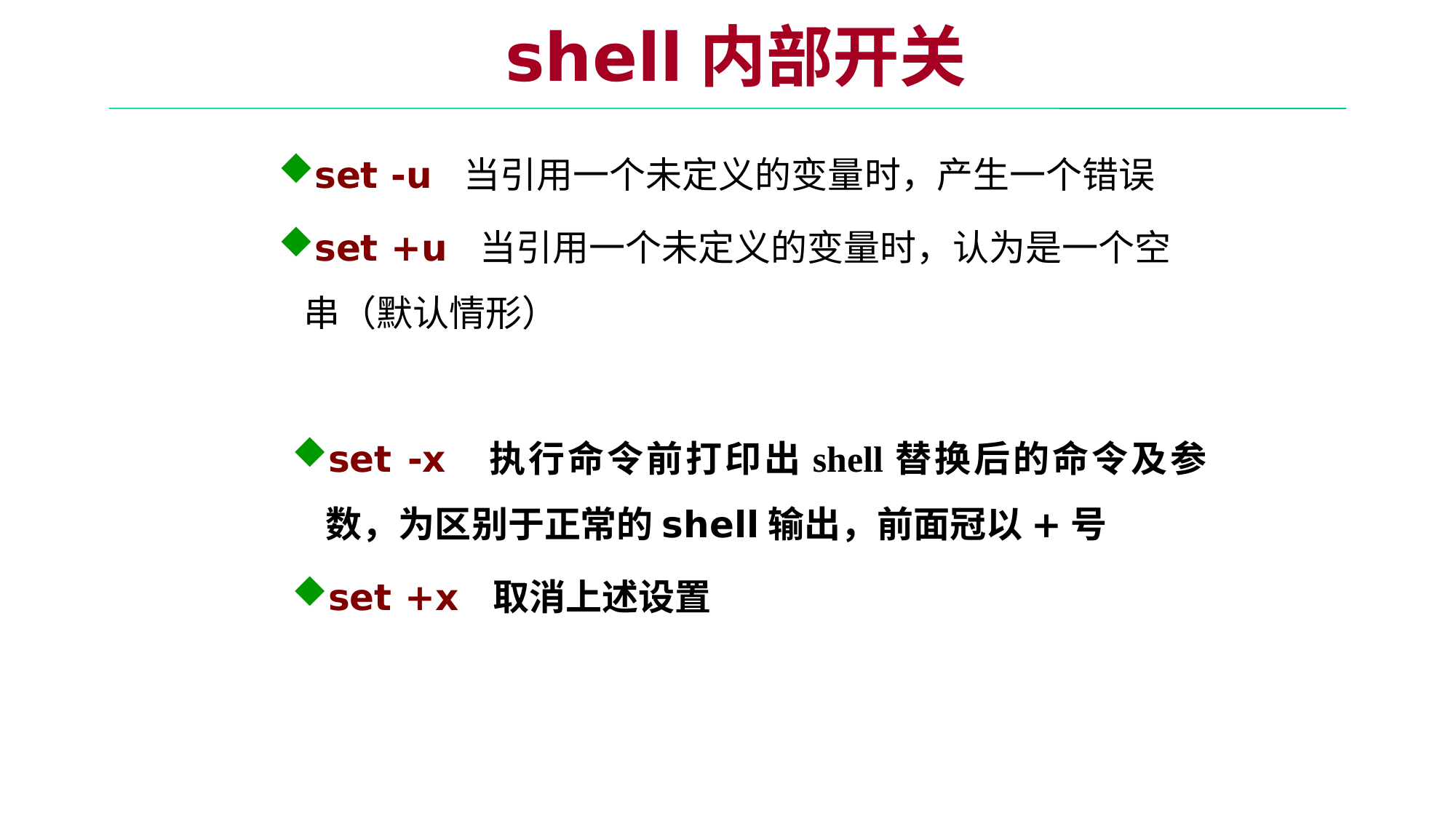

shell内部开关
set -u  当引用一个未定义的变量时，产生一个错误
set +u  当引用一个未定义的变量时，认为是一个空串（默认情形）

set -x  执行命令前打印出shell替换后的命令及参数，为区别于正常的shell输出，前面冠以+号
set +x  取消上述设置